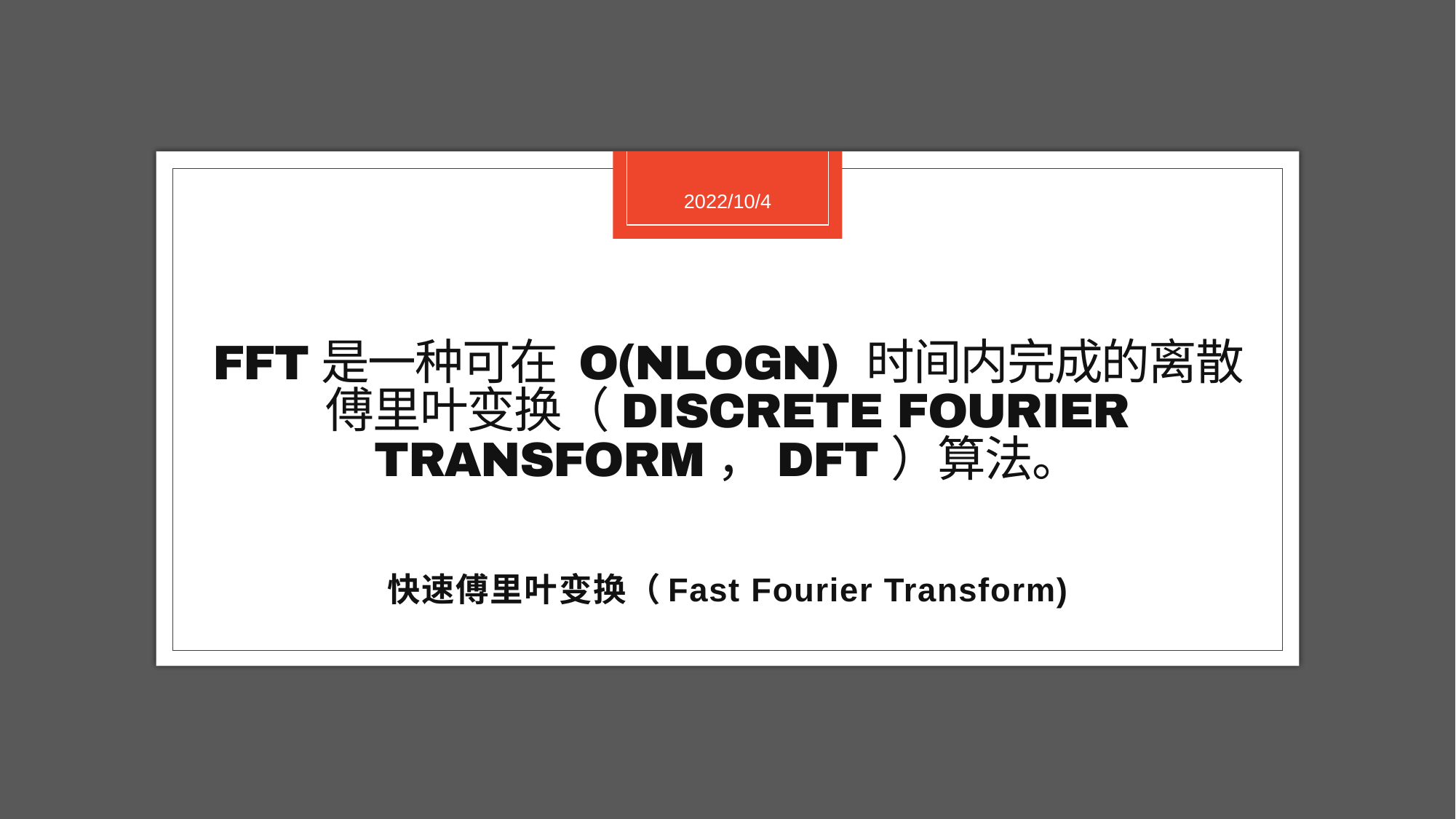

2022/10/4
# FFT是一种可在 O(nlogn) 时间内完成的离散傅里叶变换（Discrete Fourier transform，DFT）算法。
快速傅里叶变换（Fast Fourier Transform)